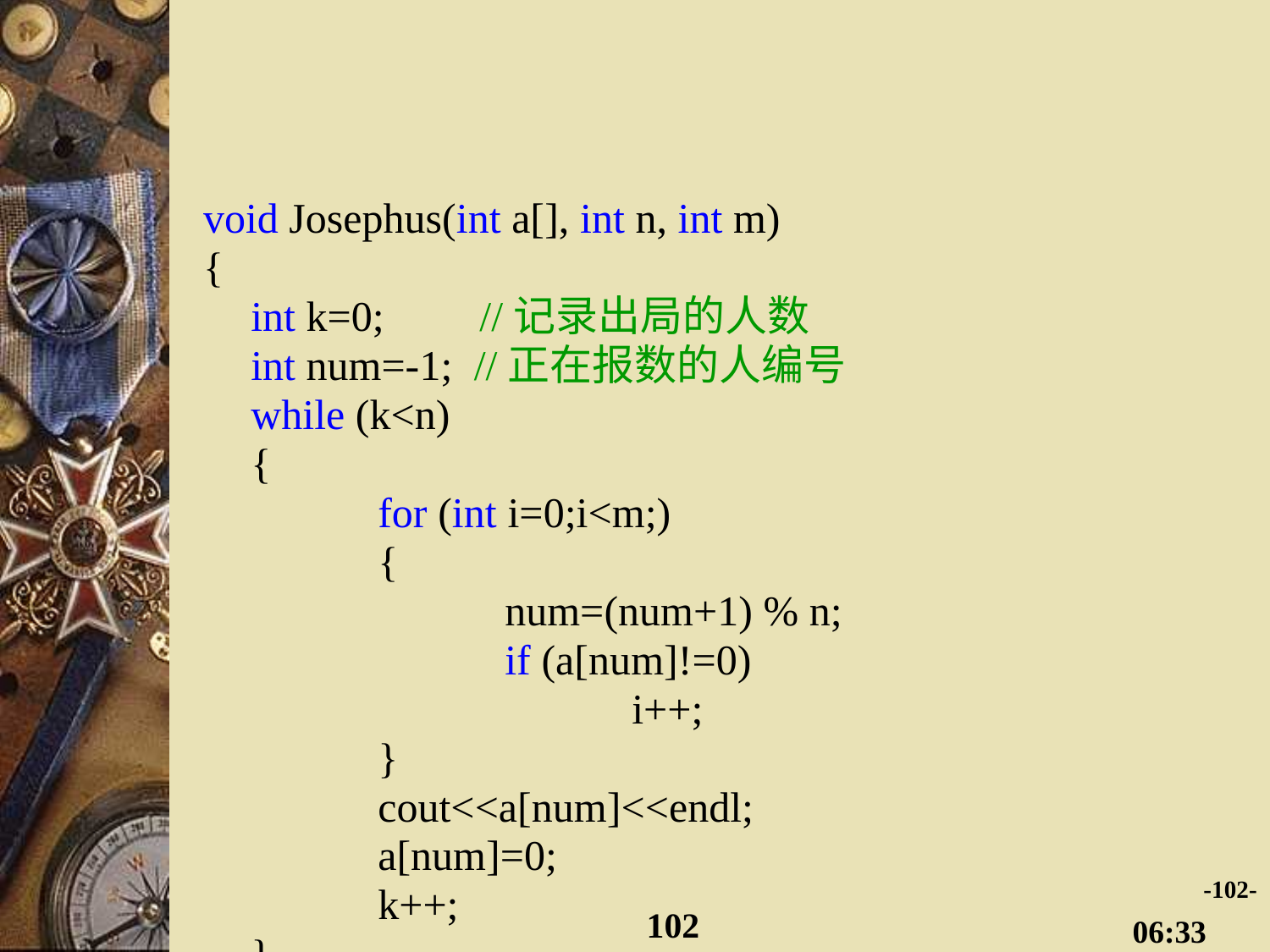

#
void Josephus(int a[], int n, int m)
{
	int k=0;         //记录出局的人数
	int num=-1;  //正在报数的人编号
	while (k<n)
	{
		for (int i=0;i<m;)
		{
			num=(num+1) % n;
			if (a[num]!=0)
				i++;
		}
		cout<<a[num]<<endl;
		a[num]=0;
		k++;
	}
}
-102-